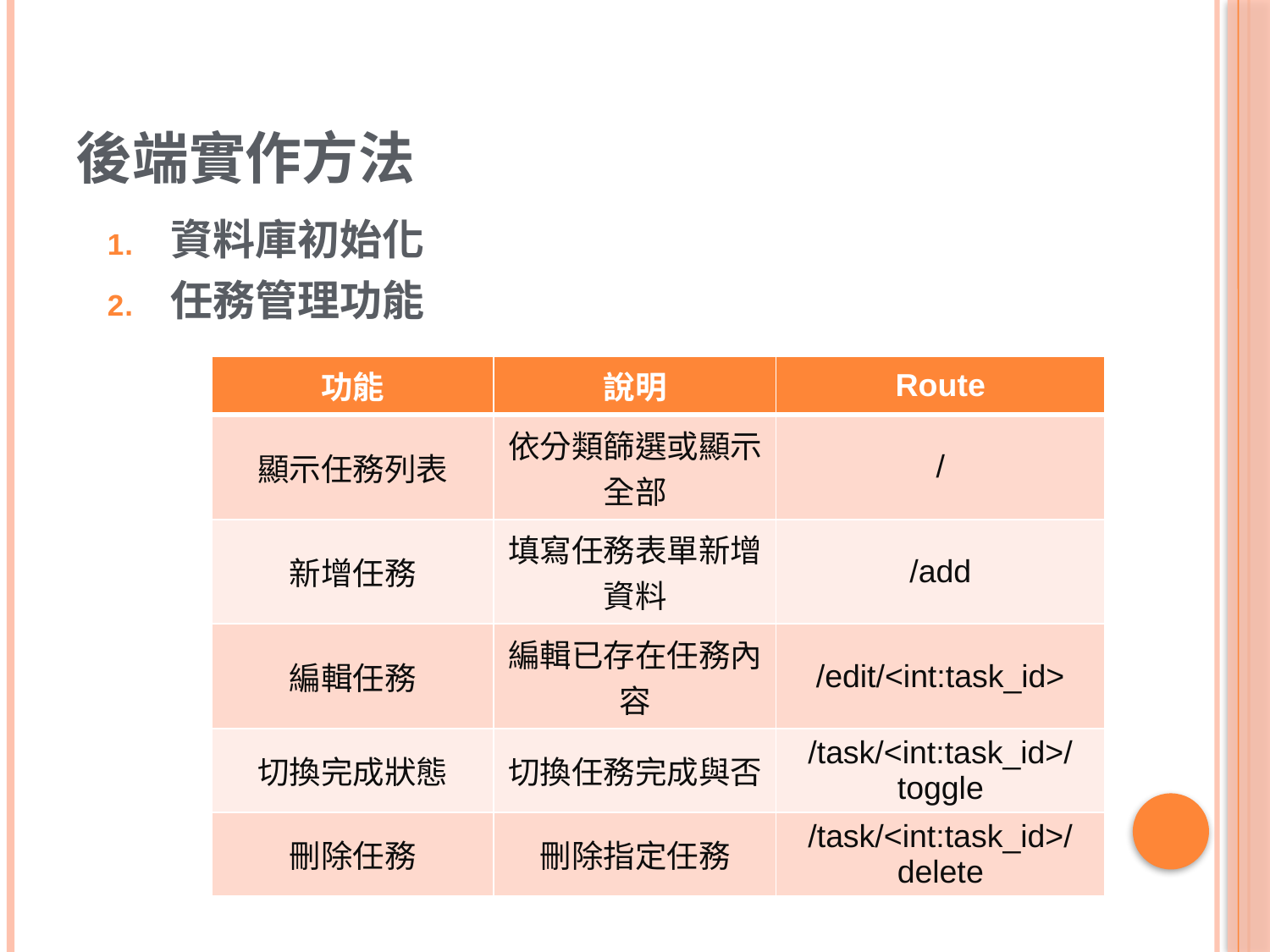

# 後端實作方法
資料庫初始化
任務管理功能

| 功能 | 說明 | Route |
| --- | --- | --- |
| 顯示任務列表 | 依分類篩選或顯示全部 | / |
| 新增任務 | 填寫任務表單新增資料 | /add |
| 編輯任務 | 編輯已存在任務內容 | /edit/<int:task\_id> |
| 切換完成狀態 | 切換任務完成與否 | /task/<int:task\_id>/toggle |
| 刪除任務 | 刪除指定任務 | /task/<int:task\_id>/delete |